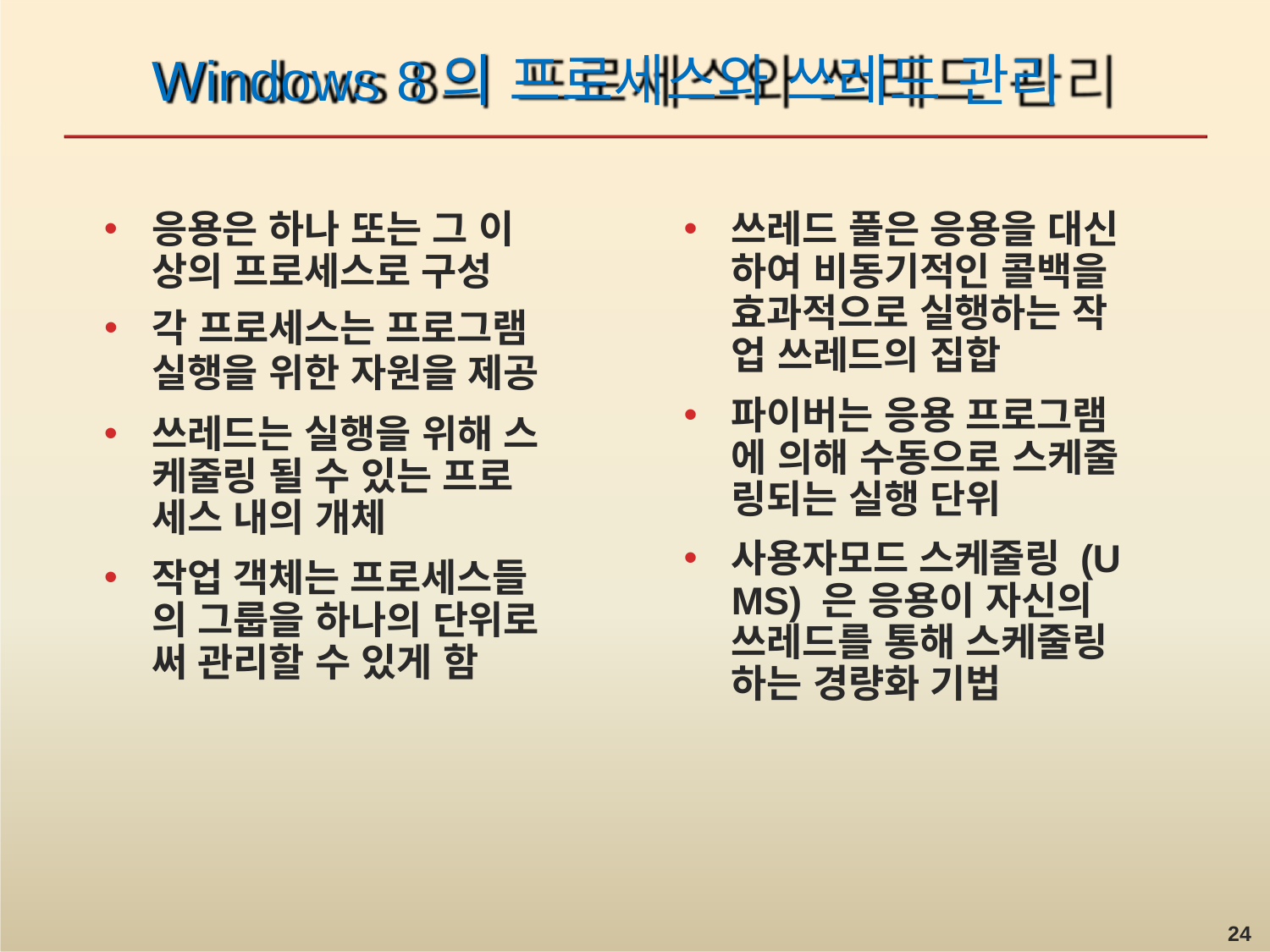

# Windows 8의 프로세스와 쓰레드 관리
응용은 하나 또는 그 이  상의 프로세스로 구성
각 프로세스는 프로그램
실행을 위한 자원을 제공
쓰레드는 실행을 위해 스  케줄링 될 수 있는 프로  세스 내의 개체
작업 객체는 프로세스들  의 그룹을 하나의 단위로  써 관리할 수 있게 함
쓰레드 풀은 응용을 대신  하여 비동기적인 콜백을  효과적으로 실행하는 작  업 쓰레드의 집합
파이버는 응용 프로그램  에 의해 수동으로 스케줄  링되는 실행 단위
사용자모드 스케줄링 (U  MS) 은 응용이 자신의  쓰레드를 통해 스케줄링  하는 경량화 기법
24